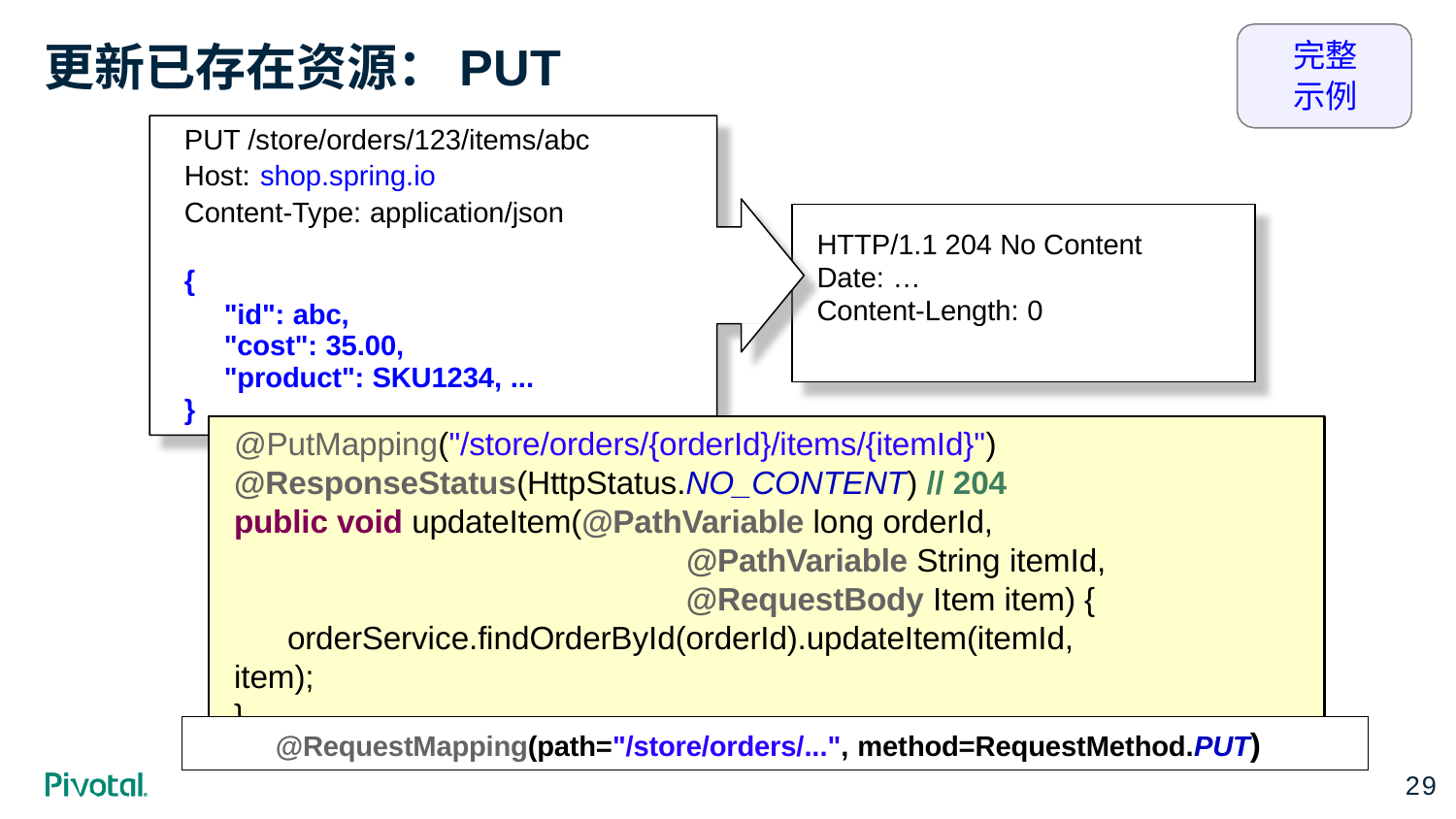

完整
示例
# 更新已存在资源：PUT

PUT /store/orders/123/items/abc
Host: shop.spring.io
Content-Type: application/json

{
     "id": abc,
     "cost": 35.00,
     "product": SKU1234, ...
}

HTTP/1.1 204 No Content  Date: …
Content-Length: 0
@PutMapping("/store/orders/{orderId}/items/{itemId}")
@ResponseStatus(HttpStatus.NO_CONTENT) // 204
public void updateItem(@PathVariable long orderId,
                                                    @PathVariable String itemId,
                                                   @RequestBody Item item) {
      orderService.findOrderById(orderId).updateItem(itemId, item);
}
@RequestMapping(path="/store/orders/...", method=RequestMethod.PUT)

29